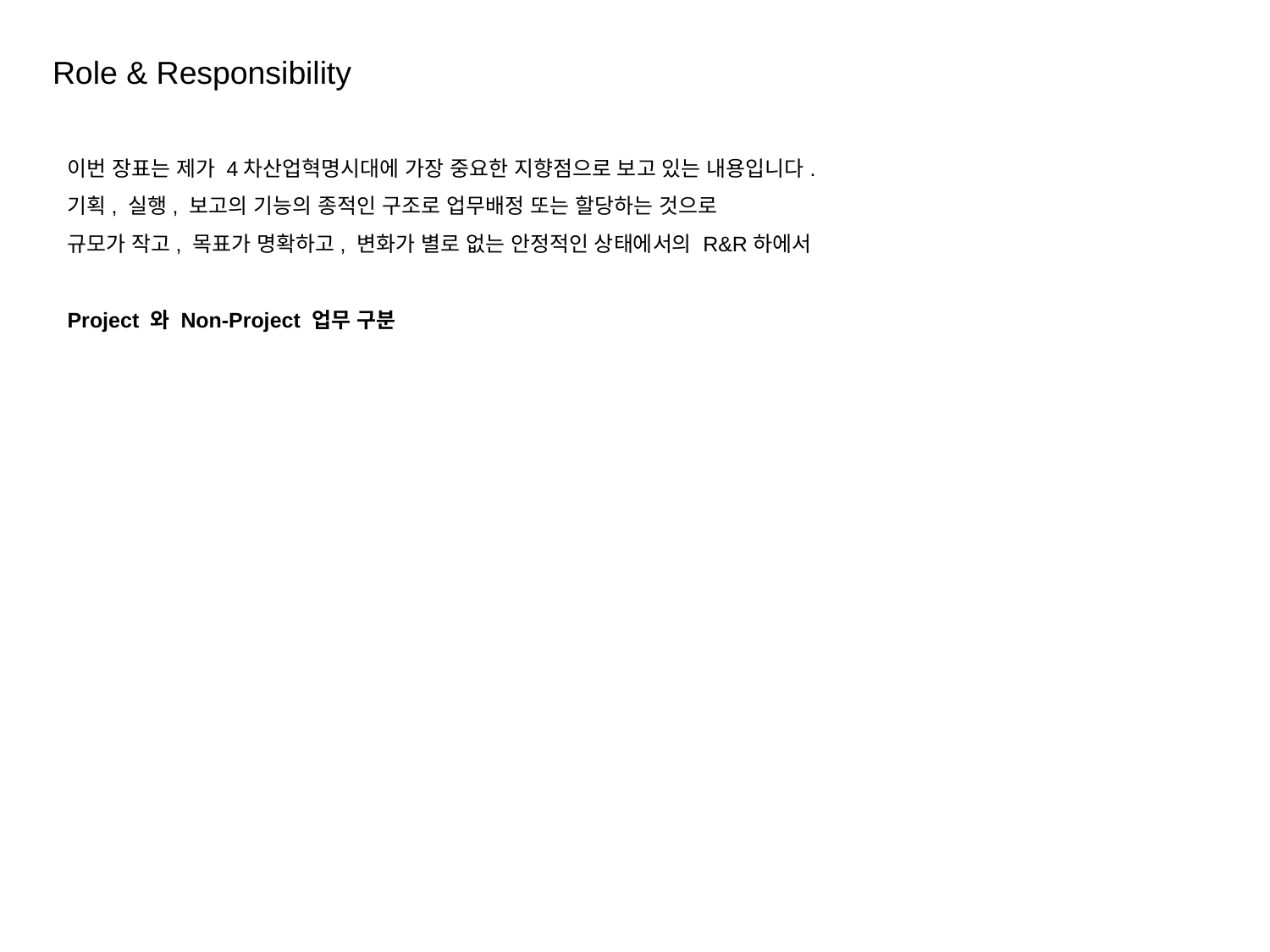

Role & Responsibility
이번 장표는 제가 4차산업혁명시대에 가장 중요한 지향점으로 보고 있는 내용입니다.
기획, 실행, 보고의 기능의 종적인 구조로 업무배정 또는 할당하는 것으로
규모가 작고, 목표가 명확하고, 변화가 별로 없는 안정적인 상태에서의 R&R하에서

Project 와 Non-Project 업무 구분